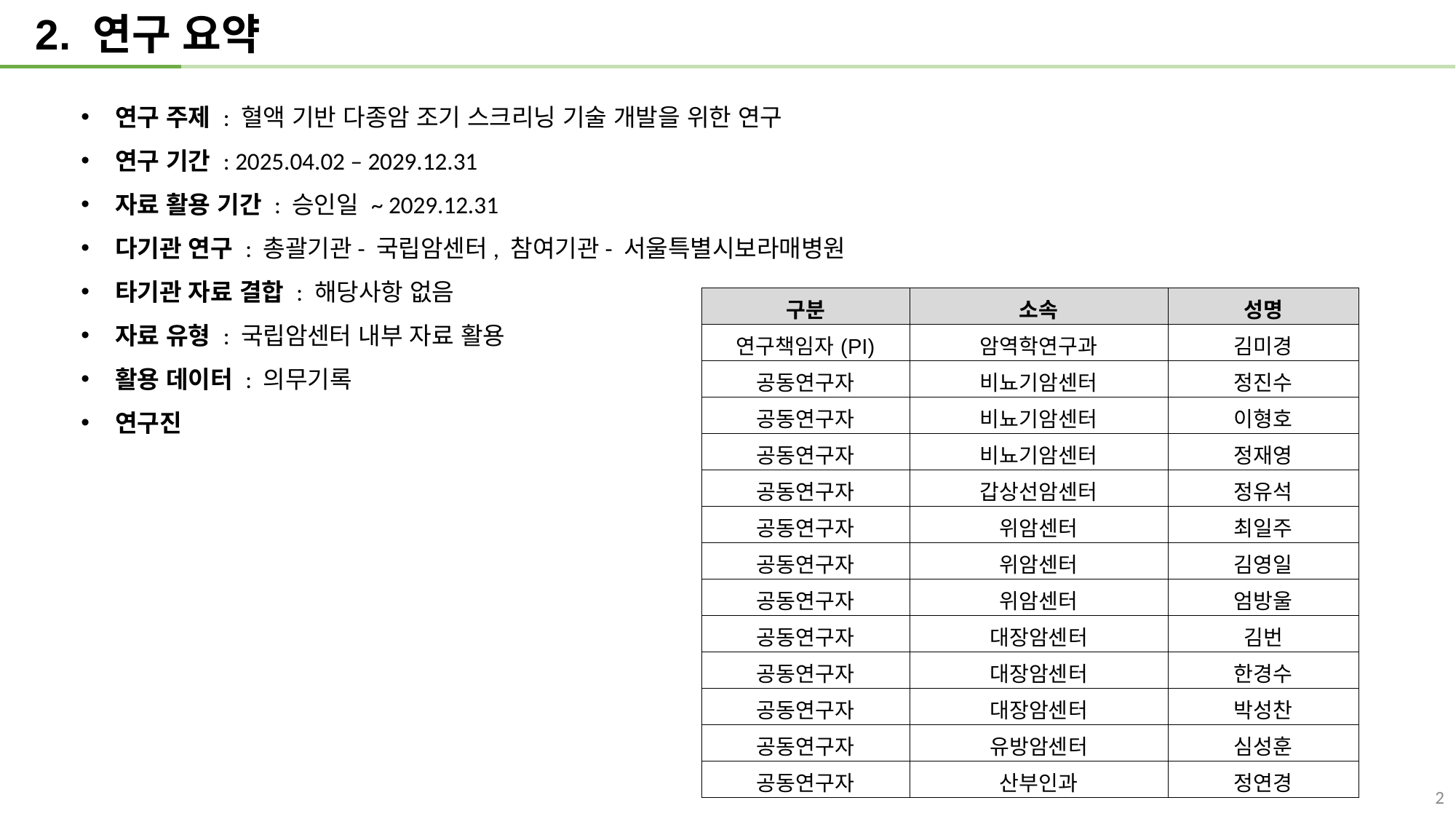

2. 연구 요약
연구 주제 : 혈액 기반 다종암 조기 스크리닝 기술 개발을 위한 연구
연구 기간 : 2025.04.02 – 2029.12.31
자료 활용 기간 : 승인일 ~ 2029.12.31
다기관 연구 : 총괄기관- 국립암센터, 참여기관- 서울특별시보라매병원
타기관 자료 결합 : 해당사항 없음
자료 유형 : 국립암센터 내부 자료 활용
활용 데이터 : 의무기록
연구진
| 구분 | 소속 | 성명 |
| --- | --- | --- |
| 연구책임자(PI) | 암역학연구과 | 김미경 |
| 공동연구자 | 비뇨기암센터 | 정진수 |
| 공동연구자 | 비뇨기암센터 | 이형호 |
| 공동연구자 | 비뇨기암센터 | 정재영 |
| 공동연구자 | 갑상선암센터 | 정유석 |
| 공동연구자 | 위암센터 | 최일주 |
| 공동연구자 | 위암센터 | 김영일 |
| 공동연구자 | 위암센터 | 엄방울 |
| 공동연구자 | 대장암센터 | 김번 |
| 공동연구자 | 대장암센터 | 한경수 |
| 공동연구자 | 대장암센터 | 박성찬 |
| 공동연구자 | 유방암센터 | 심성훈 |
| 공동연구자 | 산부인과 | 정연경 |
2